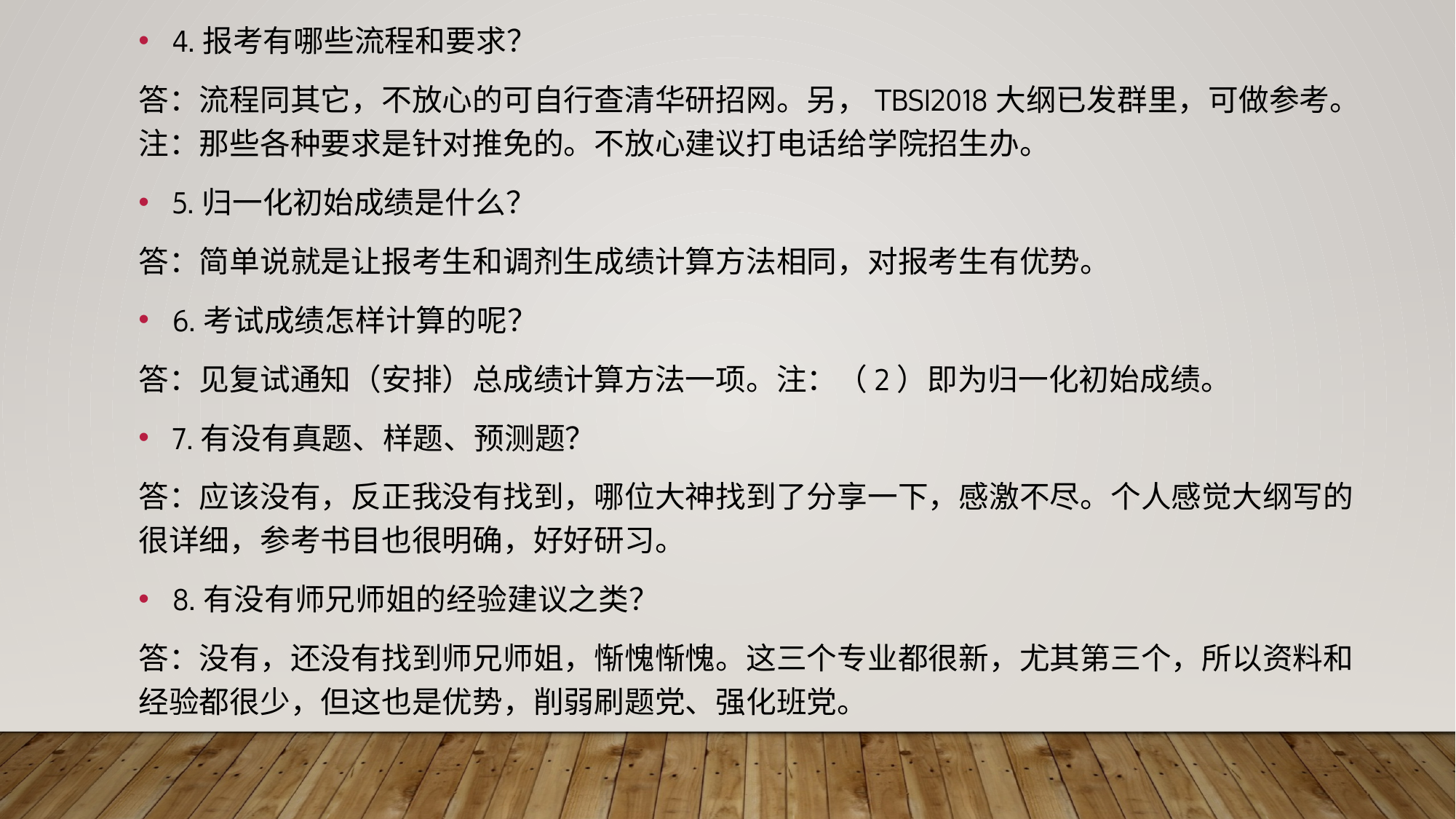

4.报考有哪些流程和要求？
答：流程同其它，不放心的可自行查清华研招网。另，TBSI2018大纲已发群里，可做参考。注：那些各种要求是针对推免的。不放心建议打电话给学院招生办。
5.归一化初始成绩是什么？
答：简单说就是让报考生和调剂生成绩计算方法相同，对报考生有优势。
6.考试成绩怎样计算的呢？
答：见复试通知（安排）总成绩计算方法一项。注：（2）即为归一化初始成绩。
7.有没有真题、样题、预测题？
答：应该没有，反正我没有找到，哪位大神找到了分享一下，感激不尽。个人感觉大纲写的很详细，参考书目也很明确，好好研习。
8.有没有师兄师姐的经验建议之类？
答：没有，还没有找到师兄师姐，惭愧惭愧。这三个专业都很新，尤其第三个，所以资料和经验都很少，但这也是优势，削弱刷题党、强化班党。